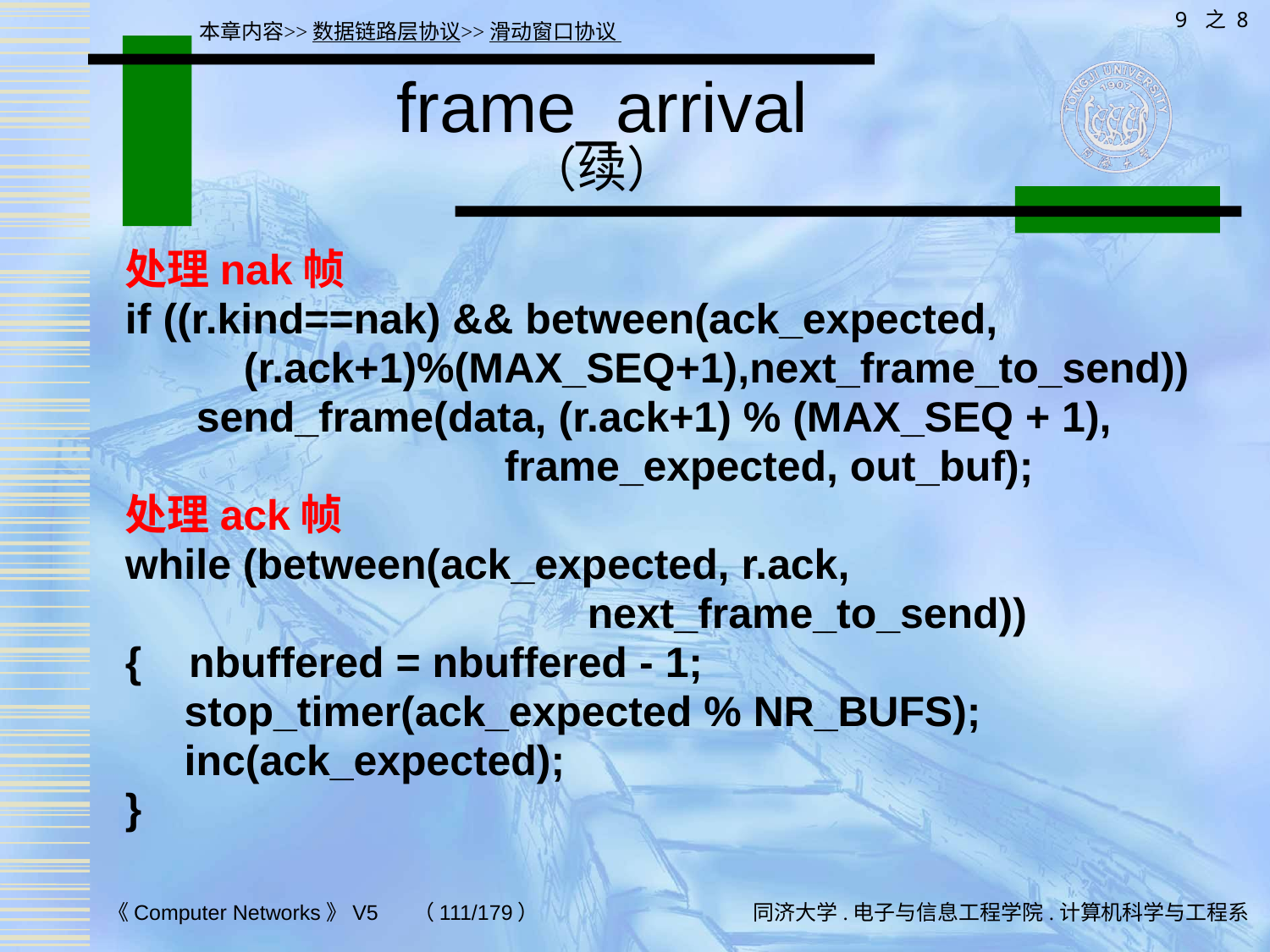

9 之 8
本章内容>>数据链路层协议>>滑动窗口协议
# frame_arrival （续）
处理nak帧
if ((r.kind==nak) && between(ack_expected,
          (r.ack+1)%(MAX_SEQ+1),next_frame_to_send))
      send_frame(data, (r.ack+1) % (MAX_SEQ + 1),
                                frame_expected, out_buf);
处理ack帧
while (between(ack_expected, r.ack,
                                       next_frame_to_send))
{    nbuffered = nbuffered - 1;
     stop_timer(ack_expected % NR_BUFS);
     inc(ack_expected);
}